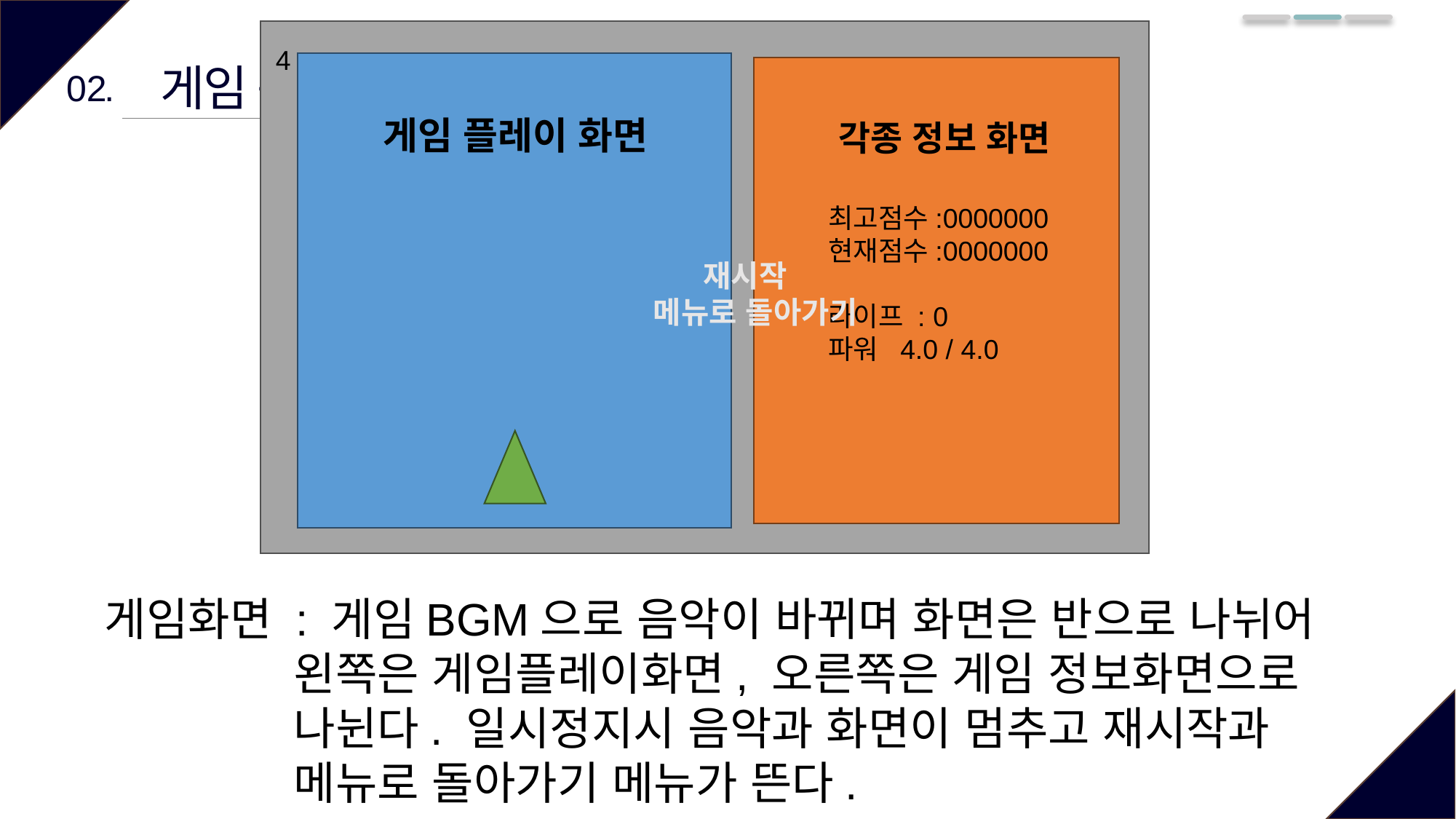

4
게임 구성

02.
게임 플레이 화면
각종 정보 화면
최고점수:0000000
현재점수:0000000

라이프 : 0
파워  4.0 / 4.0

     재시작
메뉴로 돌아가기

게임화면 : 게임BGM으로 음악이 바뀌며 화면은 반으로 나뉘어
              왼쪽은 게임플레이화면, 오른쪽은 게임 정보화면으로
              나뉜다. 일시정지시 음악과 화면이 멈추고 재시작과
              메뉴로 돌아가기 메뉴가 뜬다.